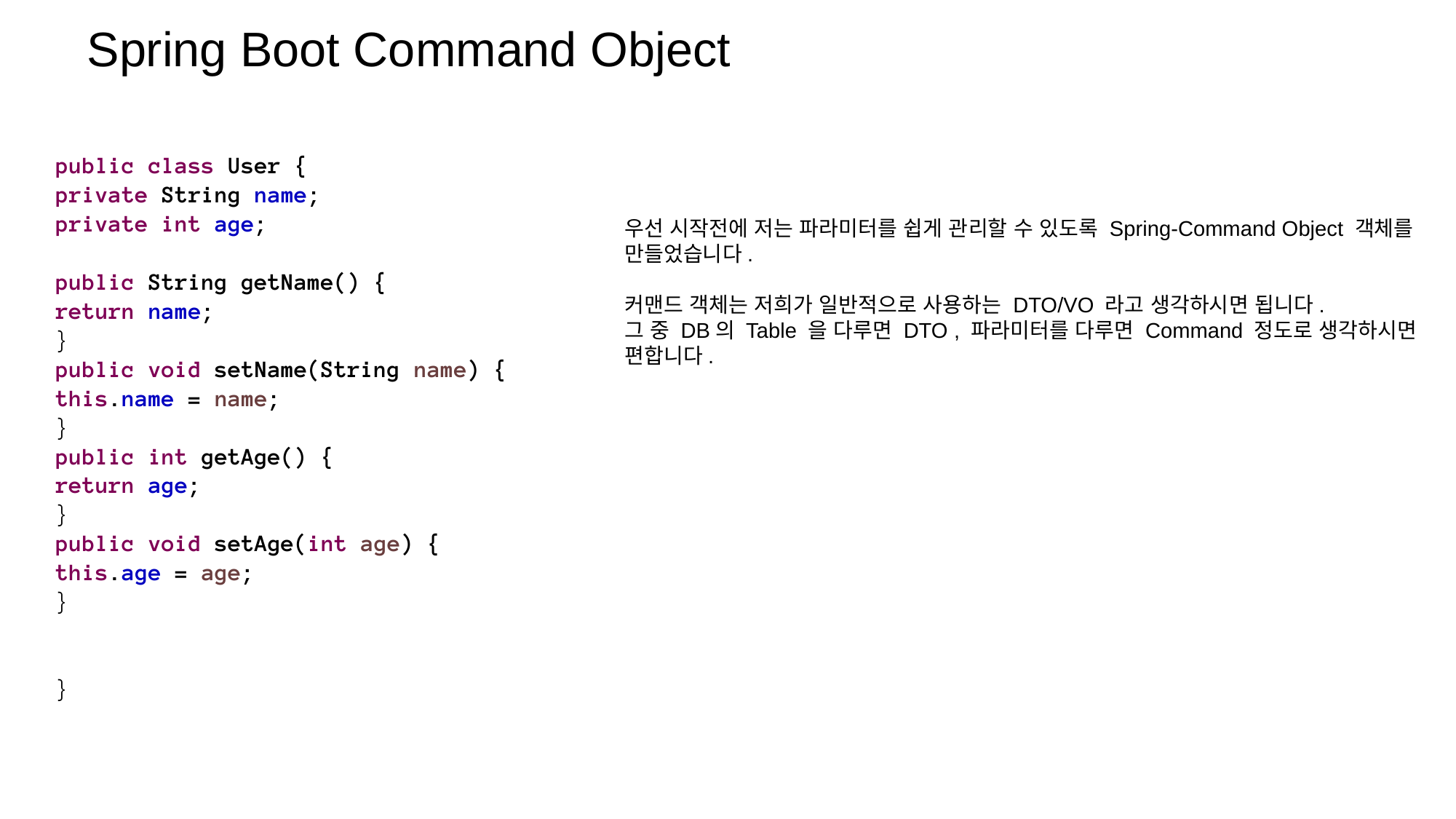

Spring Boot Command Object
public class User {
private String name;
private int age;

public String getName() {
return name;
}
public void setName(String name) {
this.name = name;
}
public int getAge() {
return age;
}
public void setAge(int age) {
this.age = age;
}

}
우선 시작전에 저는 파라미터를 쉽게 관리할 수 있도록 Spring-Command Object 객체를
만들었습니다.

커맨드 객체는 저희가 일반적으로 사용하는 DTO/VO 라고 생각하시면 됩니다.
그 중 DB의 Table 을 다루면 DTO , 파라미터를 다루면 Command 정도로 생각하시면
편합니다.